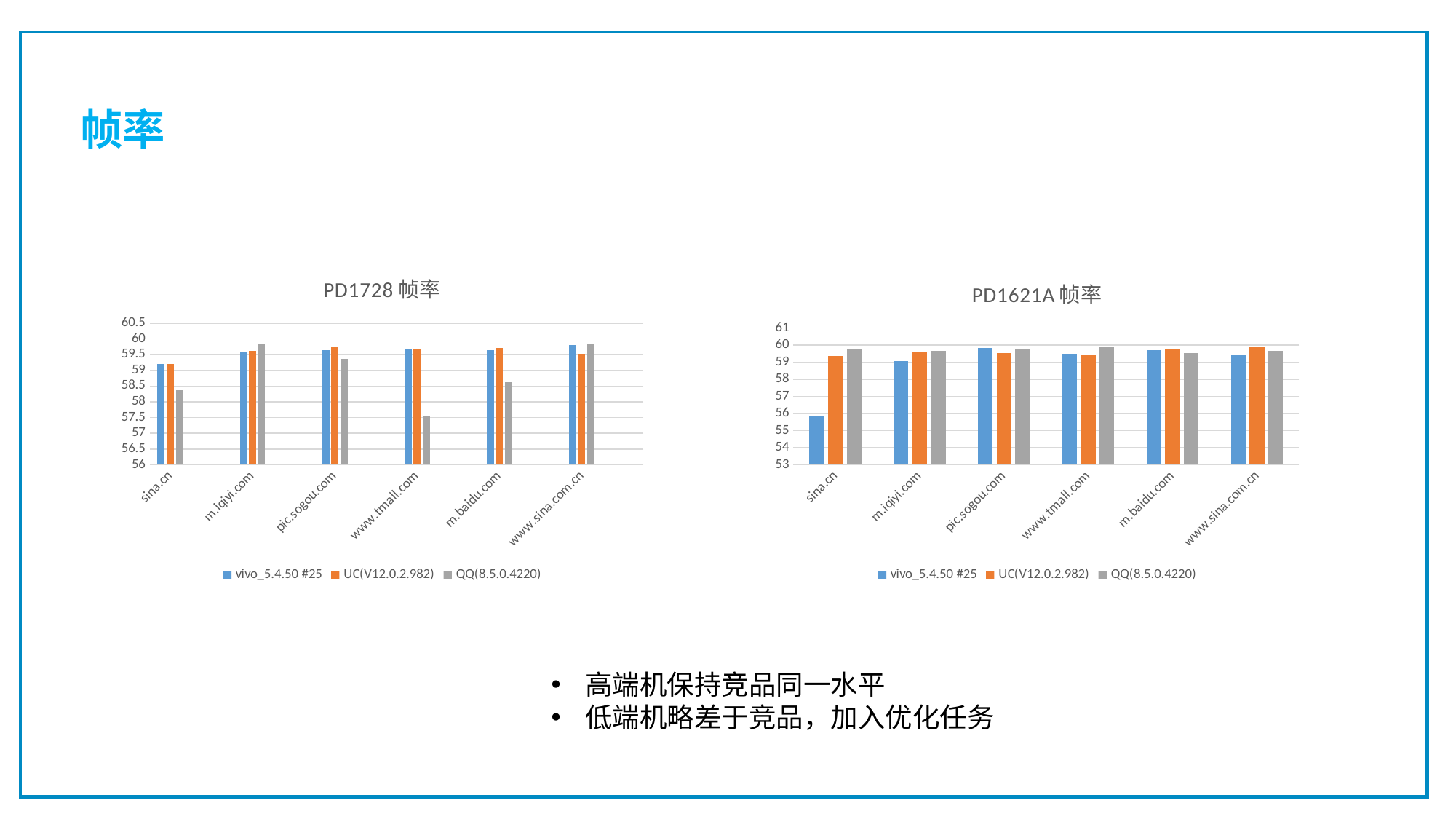

帧率

### Chart: PD1728帧率

| Category | vivo_5.4.50 #25 | UC(V12.0.2.982) | QQ(8.5.0.4220) |
|---|---|---|---|
| sina.cn | 59.1997733333333 | 59.19556 | 58.3624326617427 |
|  | None | None | None |
| m.iqiyi.com | 59.5622633333333 | 59.62865 | 59.8480187798307 |
|  | None | None | None |
| pic.sogou.com | 59.6527666666667 | 59.7258933333333 | 59.3709619167208 |
|  | None | None | None |
| www.tmall.com | 59.6632233333333 | 59.65363 | 57.549450612629 |
|  | None | None | None |
| m.baidu.com | 59.6520266666667 | 59.7202233333333 | 58.6132820093324 |
|  | None | None | None |
| www.sina.com.cn | 59.8095366666667 | 59.535 | 59.8559284436002 |

### Chart: PD1621A帧率

| Category | vivo_5.4.50 #25 | UC(V12.0.2.982) | QQ(8.5.0.4220) |
|---|---|---|---|
| sina.cn | 55.814341557667 | 59.3649176859353 | 59.7797206559972 |
| m.iqiyi.com | 59.0557718927874 | 59.5585762262521 | 59.6782787690314 |
| pic.sogou.com | 59.8328069213898 | 59.526817887874 | 59.7478809449733 |
| www.tmall.com | 59.4832973879058 | 59.4433649565666 | 59.8542590381409 |
| m.baidu.com | 59.7016323887703 | 59.755467358898 | 59.5395142813774 |
| www.sina.com.cn | 59.3889630353779 | 59.917155782659 | 59.6688266125606 |
高端机保持竞品同一水平
低端机略差于竞品，加入优化任务